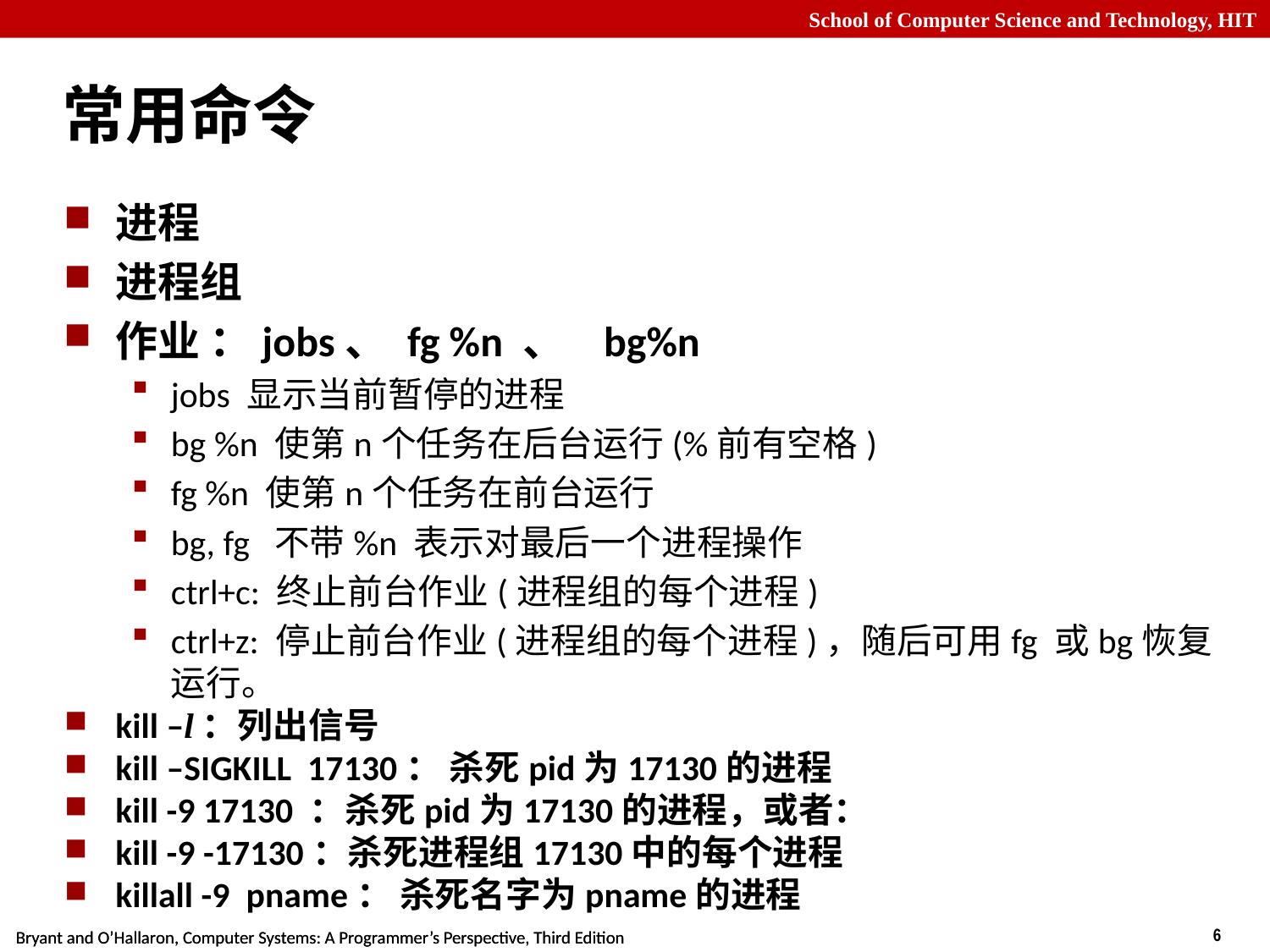

# 常用命令
进程
进程组
作业 ：jobs、 fg %n 、   bg%n
jobs 显示当前暂停的进程
bg %n 使第n个任务在后台运行(%前有空格)
fg %n 使第n个任务在前台运行
bg, fg  不带%n 表示对最后一个进程操作
ctrl+c: 终止前台作业(进程组的每个进程)
ctrl+z: 停止前台作业(进程组的每个进程)，随后可用fg 或bg恢复运行。
kill –l：列出信号
kill –SIGKILL  17130： 杀死pid为17130的进程
kill -9 17130 ：杀死pid为17130的进程，或者：
kill -9 -17130：杀死进程组17130中的每个进程
killall -9  pname： 杀死名字为pname的进程